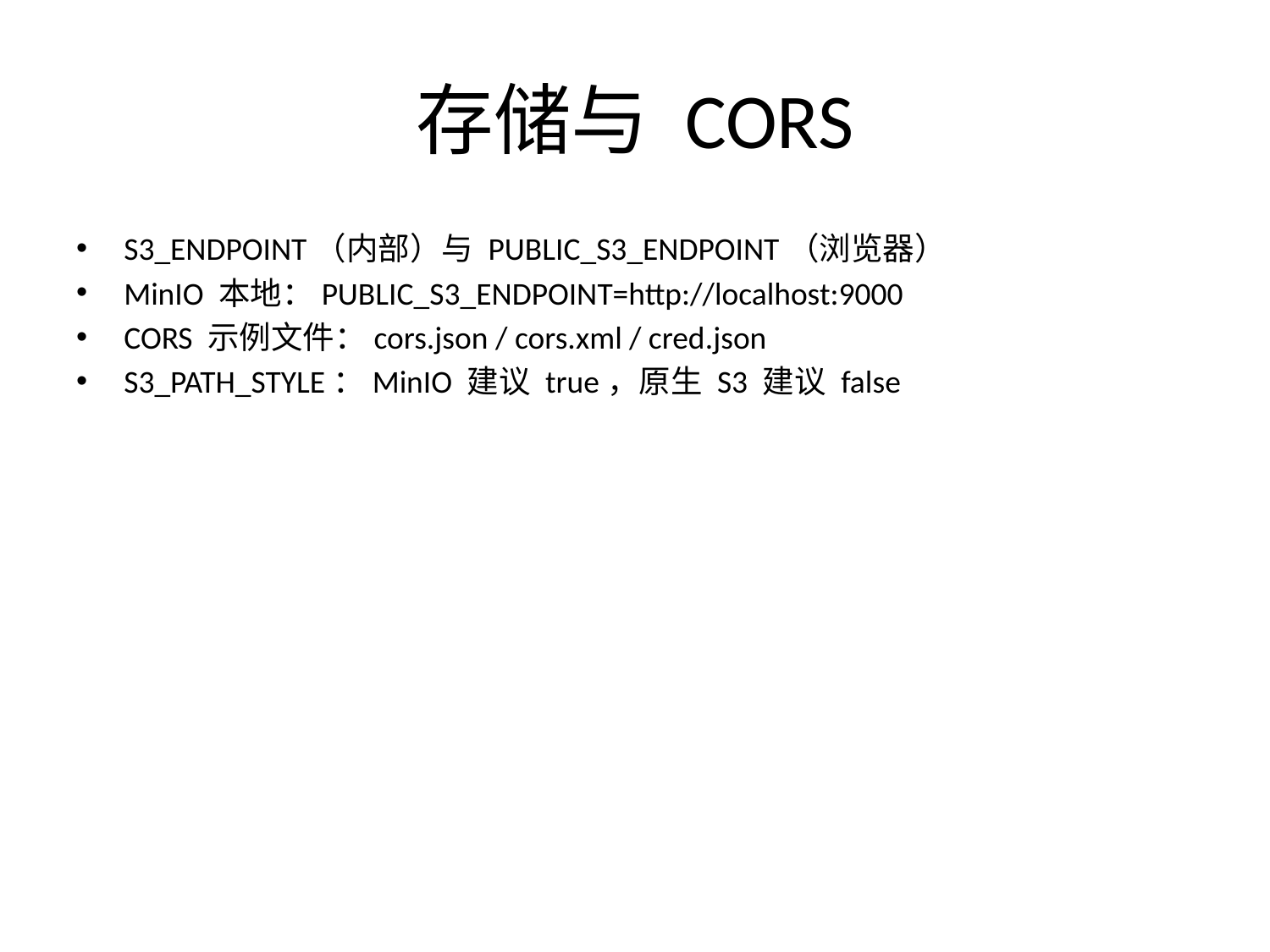

# 存储与 CORS
S3_ENDPOINT（内部）与 PUBLIC_S3_ENDPOINT（浏览器）
MinIO 本地：PUBLIC_S3_ENDPOINT=http://localhost:9000
CORS 示例文件：cors.json / cors.xml / cred.json
S3_PATH_STYLE：MinIO 建议 true，原生 S3 建议 false